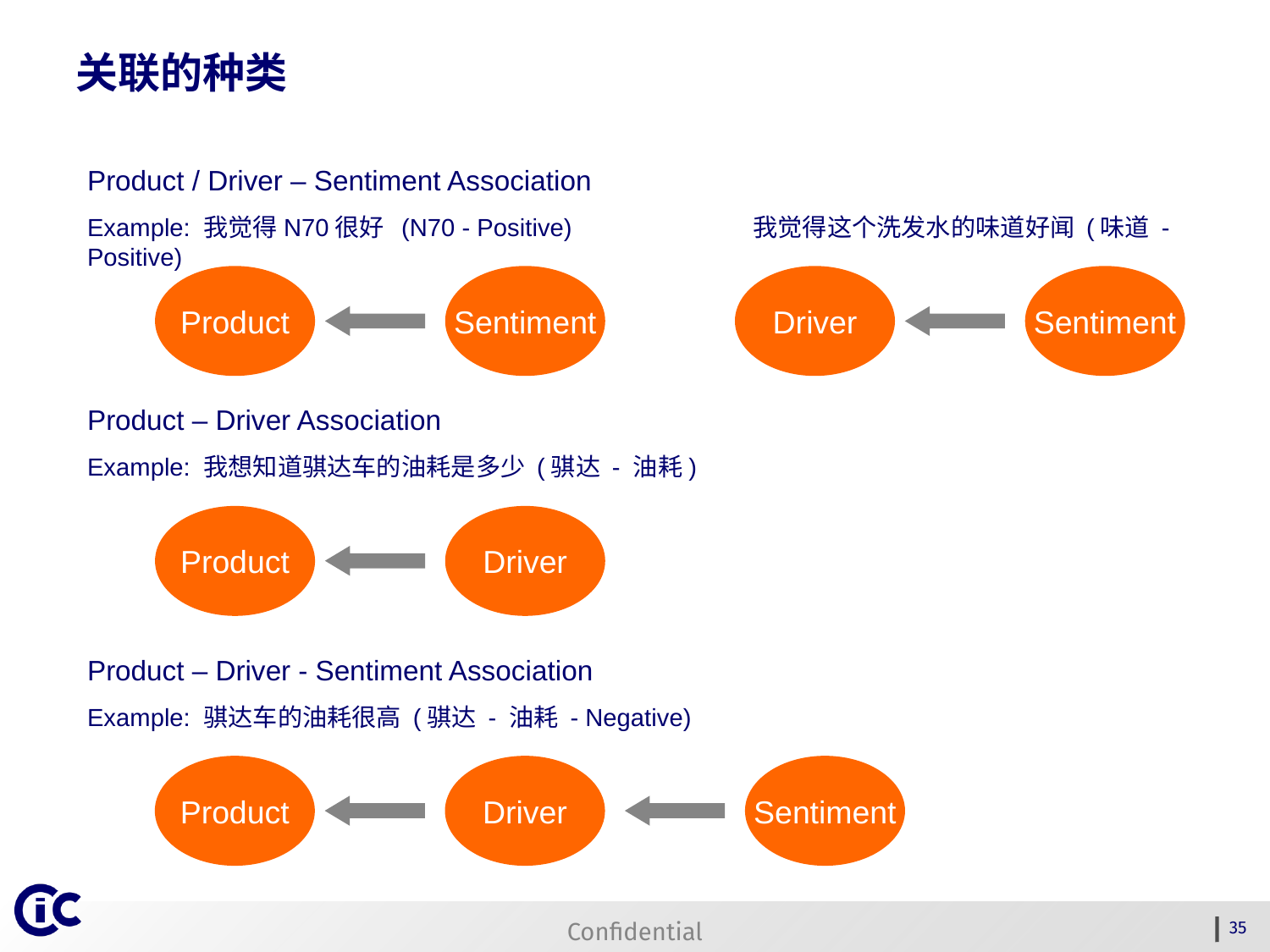

关联的种类
Product / Driver – Sentiment Association
Example: 我觉得N70很好  (N70 - Positive)                         我觉得这个洗发水的味道好闻 (味道 - Positive)
Product
Sentiment
Driver
Sentiment

Product – Driver Association
Example: 我想知道骐达车的油耗是多少 (骐达 - 油耗)
Product
Driver

Product – Driver - Sentiment Association
Example: 骐达车的油耗很高 (骐达 - 油耗 - Negative)
Product
Driver
Sentiment